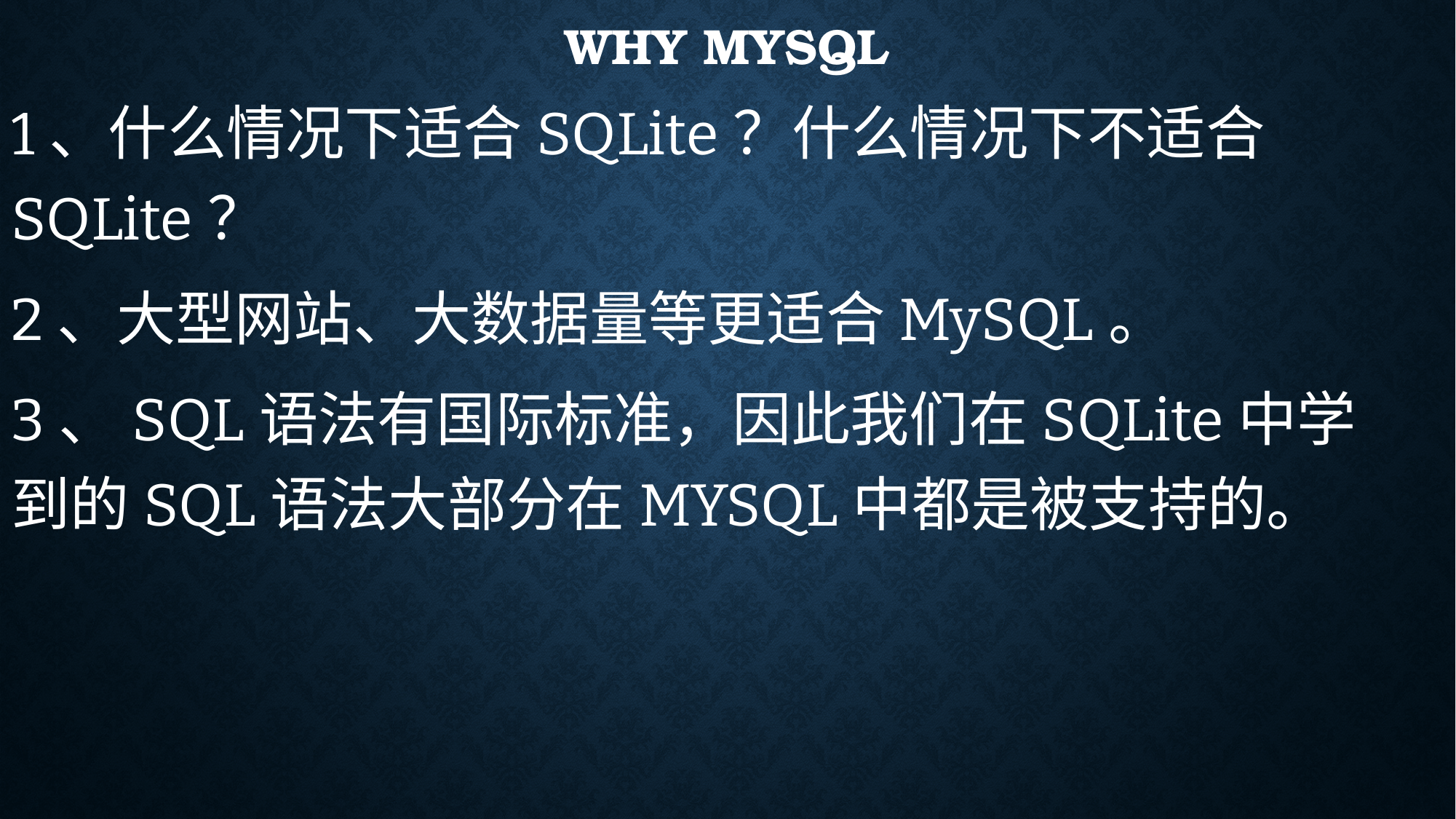

# Why MYSQL
1、什么情况下适合SQLite？什么情况下不适合SQLite？
2、大型网站、大数据量等更适合MySQL。
3、SQL语法有国际标准，因此我们在SQLite中学到的SQL语法大部分在MYSQL中都是被支持的。